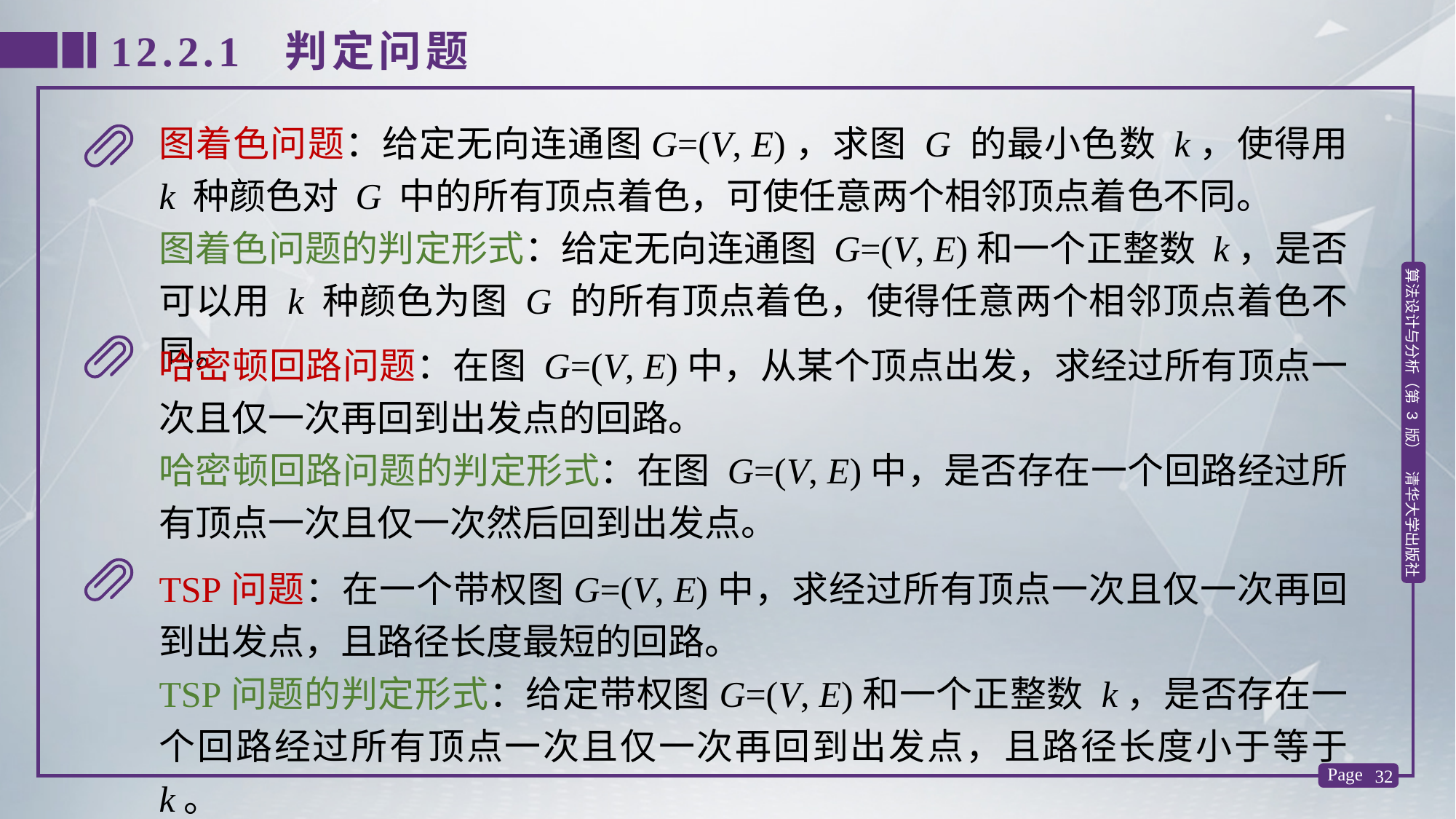

12.2.1  判定问题
图着色问题：给定无向连通图G=(V, E)，求图 G 的最小色数 k，使得用 k 种颜色对 G 中的所有顶点着色，可使任意两个相邻顶点着色不同。
图着色问题的判定形式：给定无向连通图 G=(V, E)和一个正整数 k，是否可以用 k 种颜色为图 G 的所有顶点着色，使得任意两个相邻顶点着色不同。

哈密顿回路问题：在图 G=(V, E)中，从某个顶点出发，求经过所有顶点一次且仅一次再回到出发点的回路。
哈密顿回路问题的判定形式：在图 G=(V, E)中，是否存在一个回路经过所有顶点一次且仅一次然后回到出发点。

TSP问题：在一个带权图G=(V, E)中，求经过所有顶点一次且仅一次再回到出发点，且路径长度最短的回路。
TSP问题的判定形式：给定带权图G=(V, E)和一个正整数 k，是否存在一个回路经过所有顶点一次且仅一次再回到出发点，且路径长度小于等于 k。